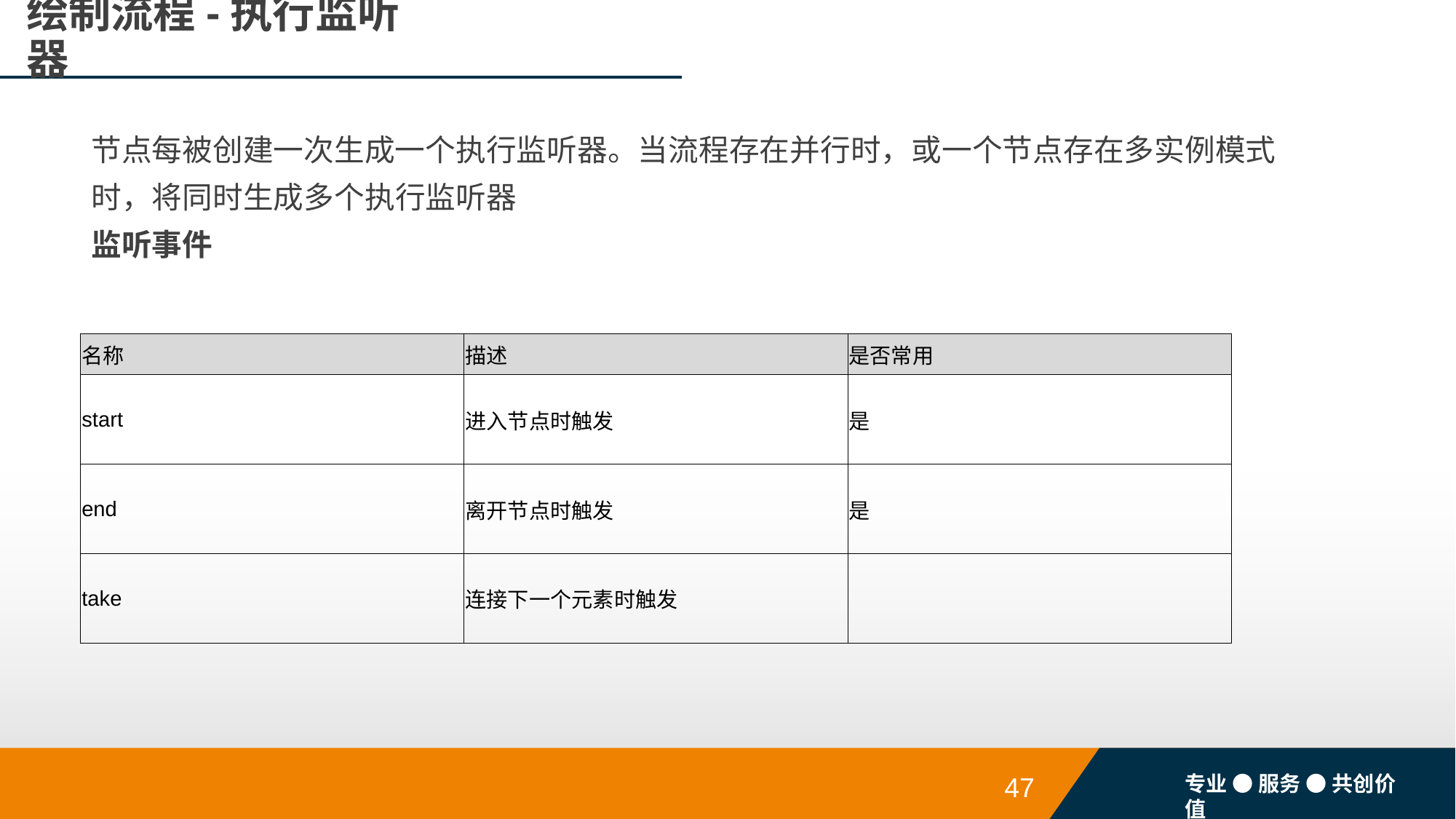

# 绘制流程-执行监听器
节点每被创建一次生成一个执行监听器。当流程存在并行时，或一个节点存在多实例模式时，将同时生成多个执行监听器
监听事件
| 名称 | 描述 | 是否常用 |
| --- | --- | --- |
| start | 进入节点时触发 | 是 |
| end | 离开节点时触发 | 是 |
| take | 连接下一个元素时触发 |  |